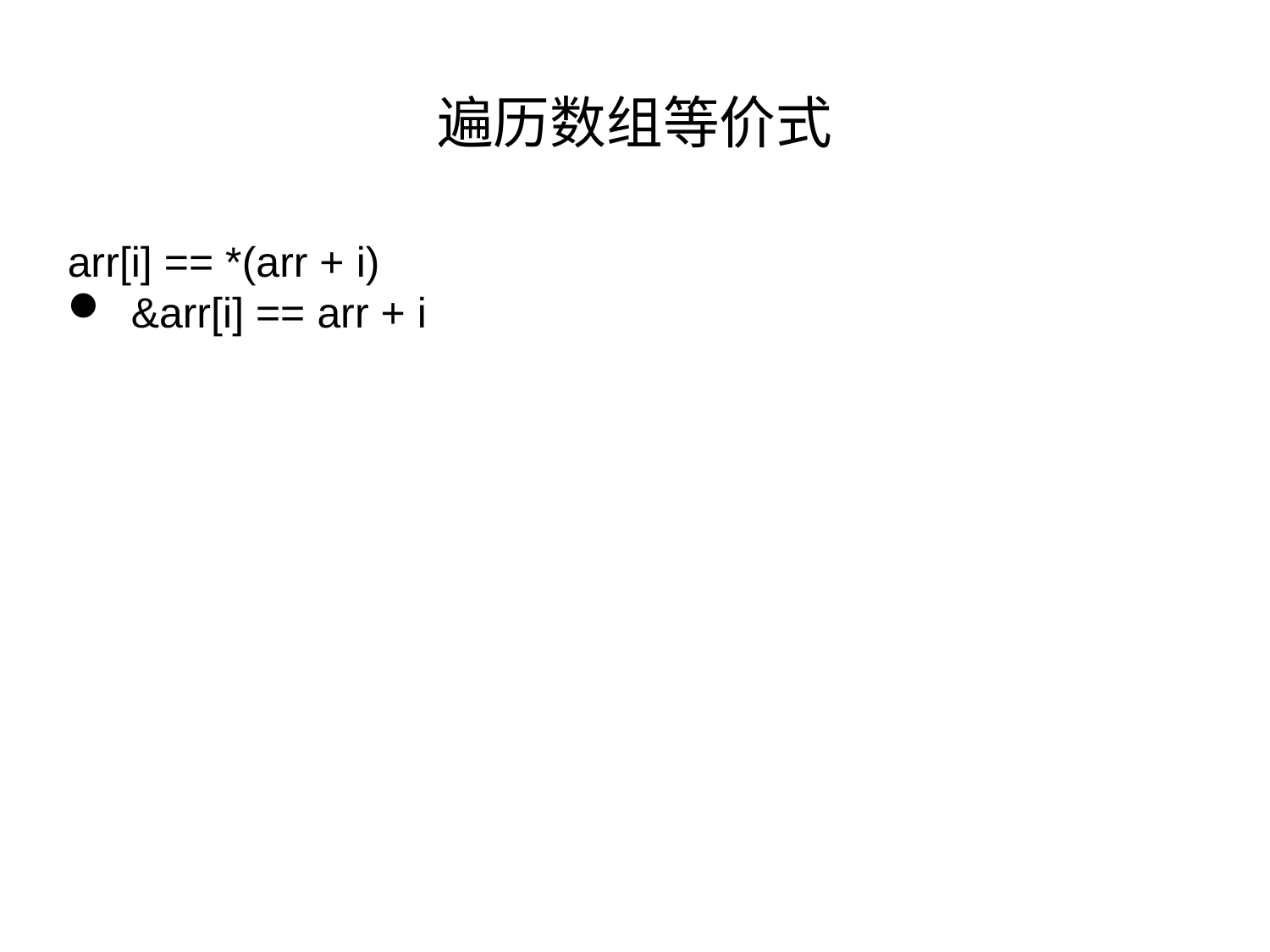

遍历数组等价式
arr[i] == *(arr + i)
&arr[i] == arr + i